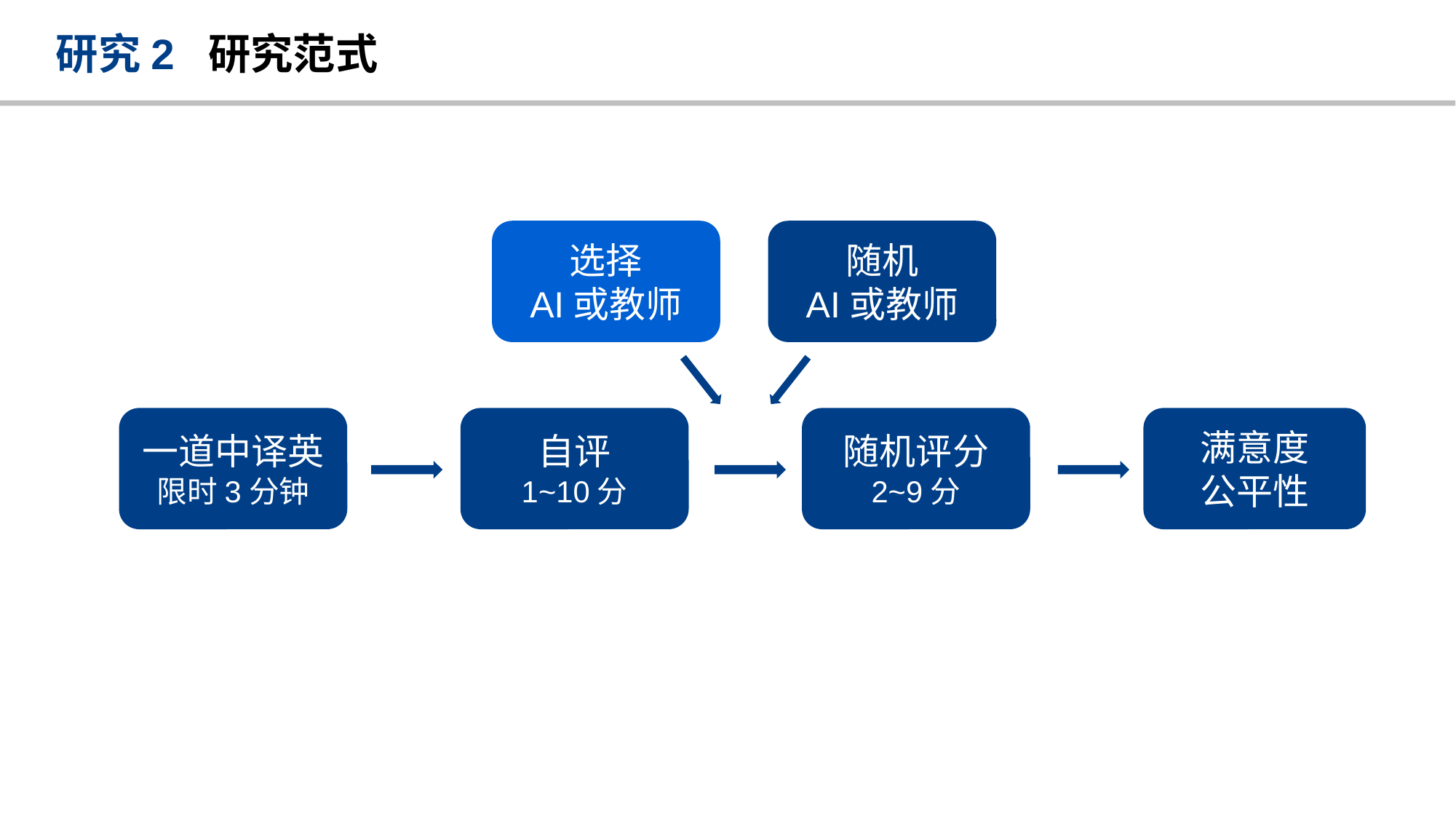

# 研究2  研究范式
选择
AI或教师
随机
AI或教师

一道中译英
限时3分钟
自评
1~10分
随机评分
2~9分
满意度
公平性